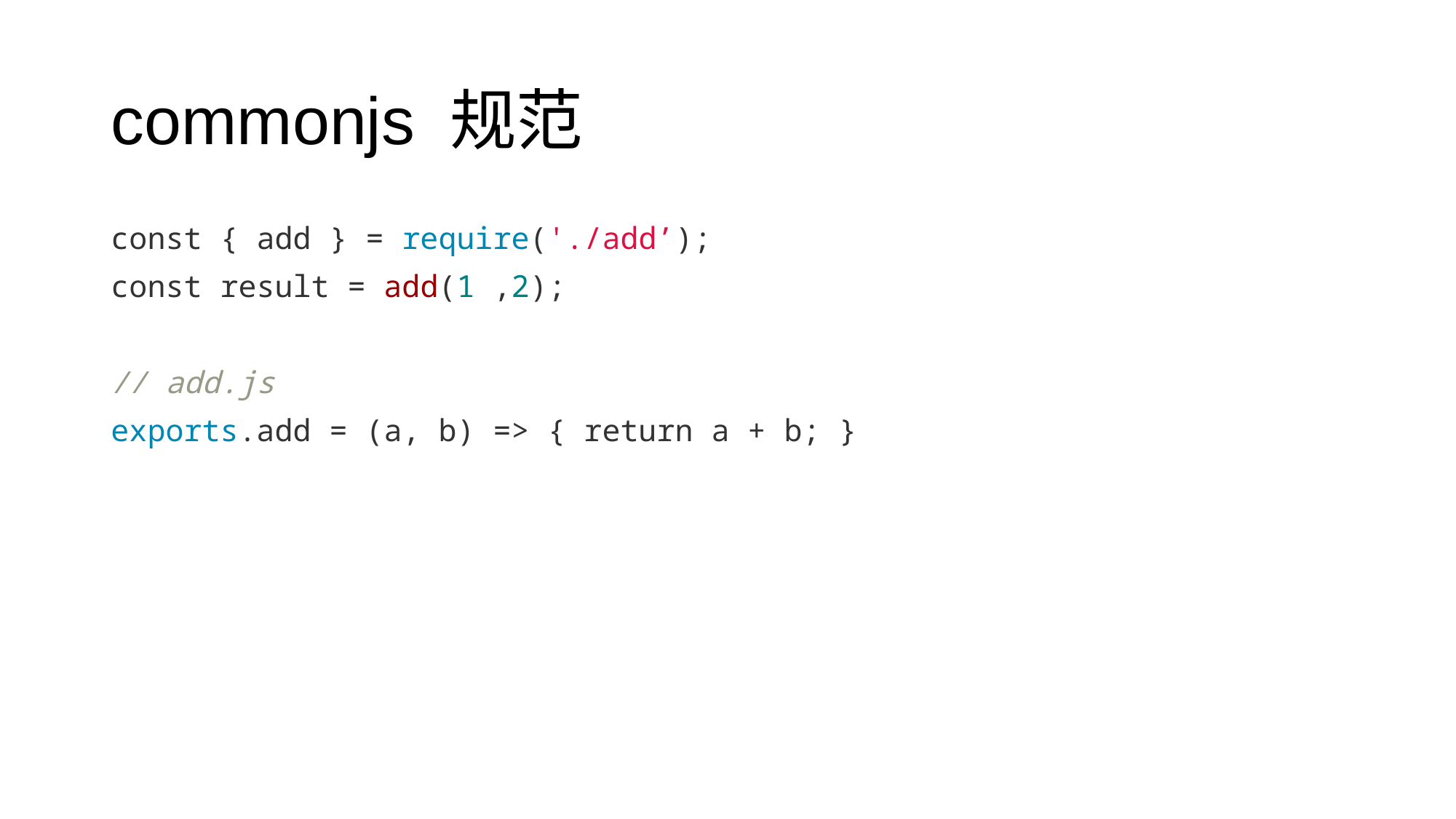

# commonjs 规范
const { add } = require('./add’);
const result = add(1 ,2);

// add.js
exports.add = (a, b) => { return a + b; }